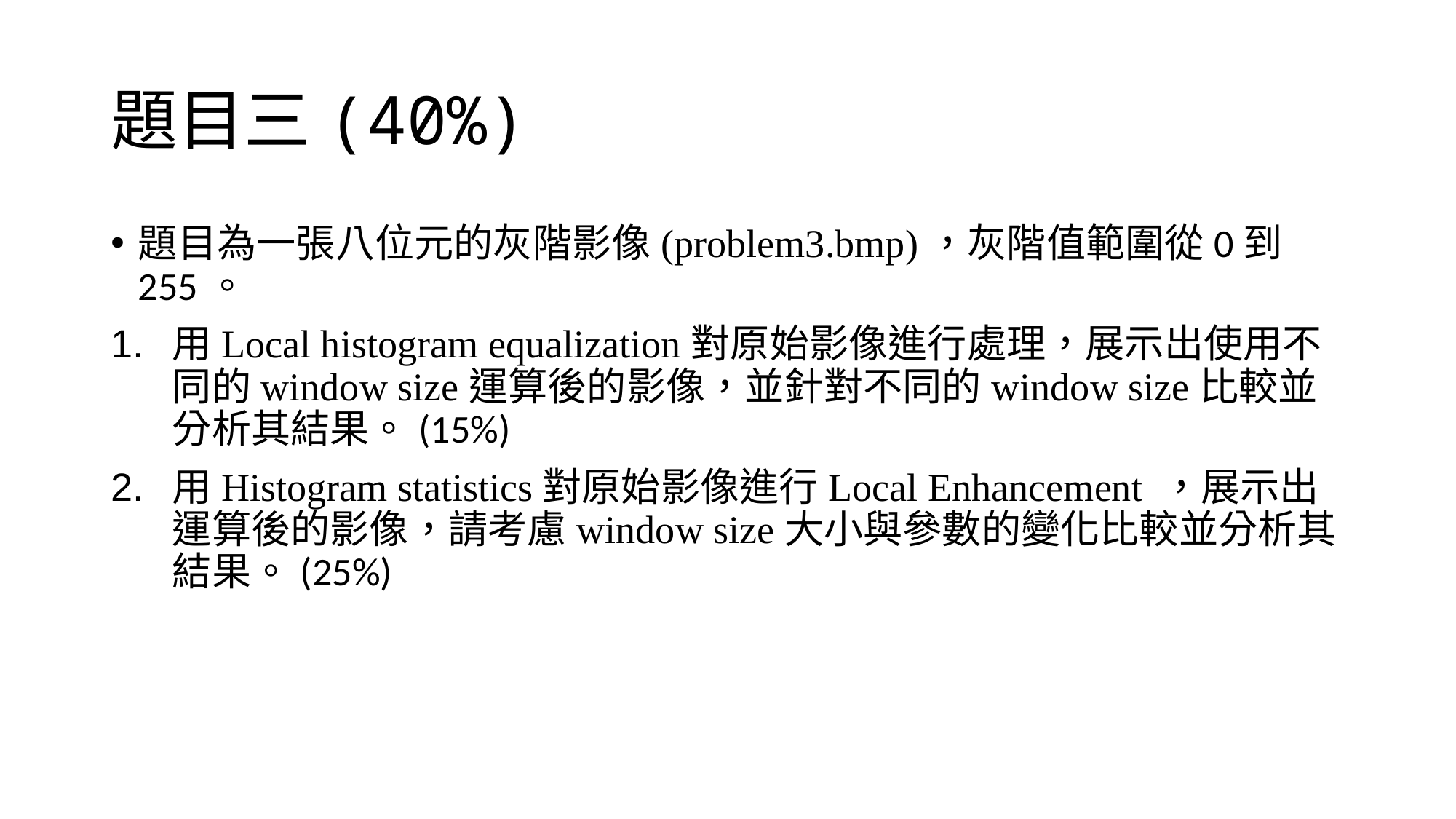

# 題目三(40%)
題目為一張八位元的灰階影像(problem3.bmp)，灰階值範圍從0到255。
用Local histogram equalization對原始影像進行處理，展示出使用不同的window size運算後的影像，並針對不同的window size比較並分析其結果。(15%)
用Histogram statistics對原始影像進行Local Enhancement ，展示出運算後的影像，請考慮window size大小與參數的變化比較並分析其結果。(25%)